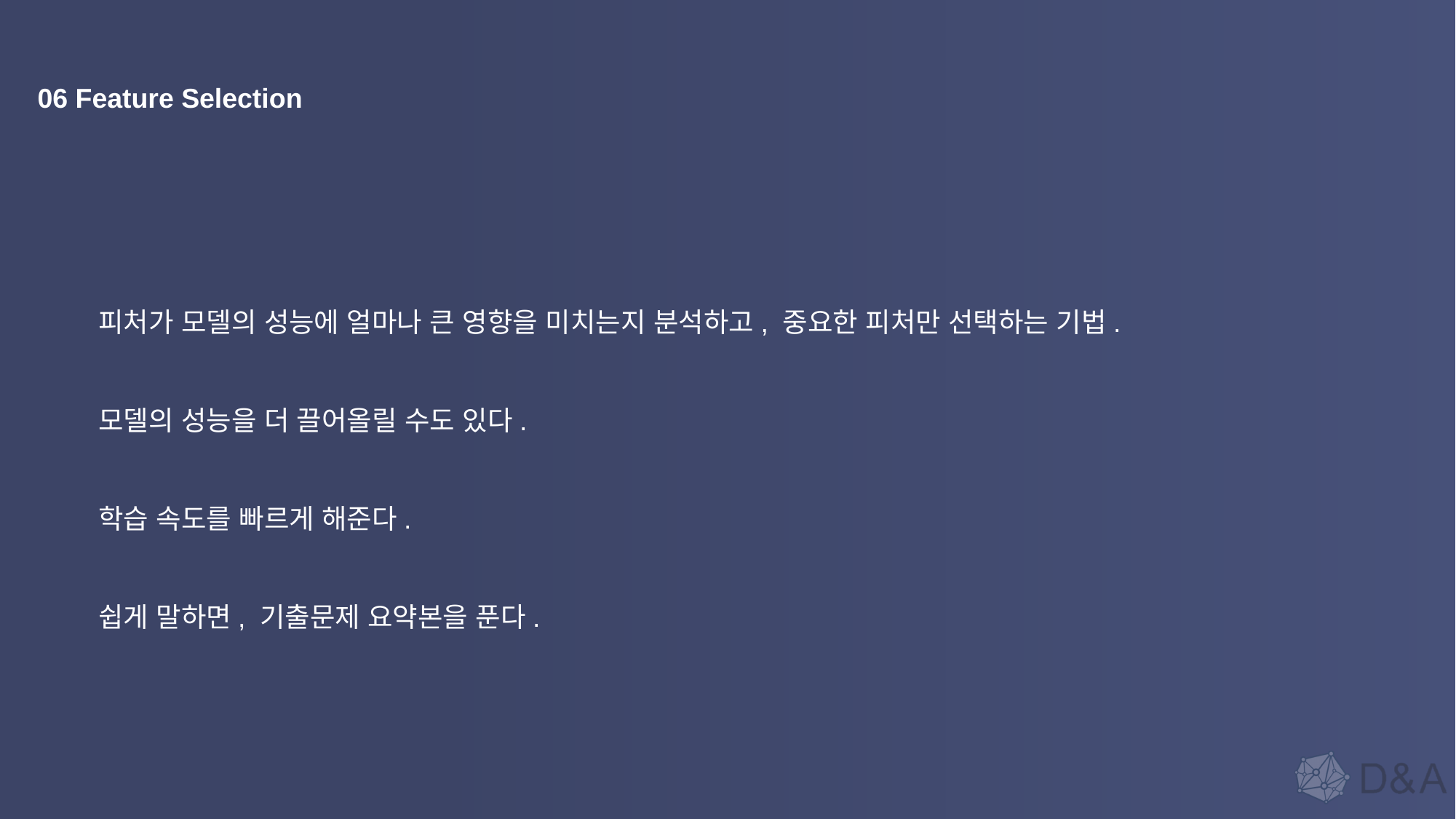

06 Feature Selection

피처가 모델의 성능에 얼마나 큰 영향을 미치는지 분석하고, 중요한 피처만 선택하는 기법.

모델의 성능을 더 끌어올릴 수도 있다.

학습 속도를 빠르게 해준다.

쉽게 말하면, 기출문제 요약본을 푼다.